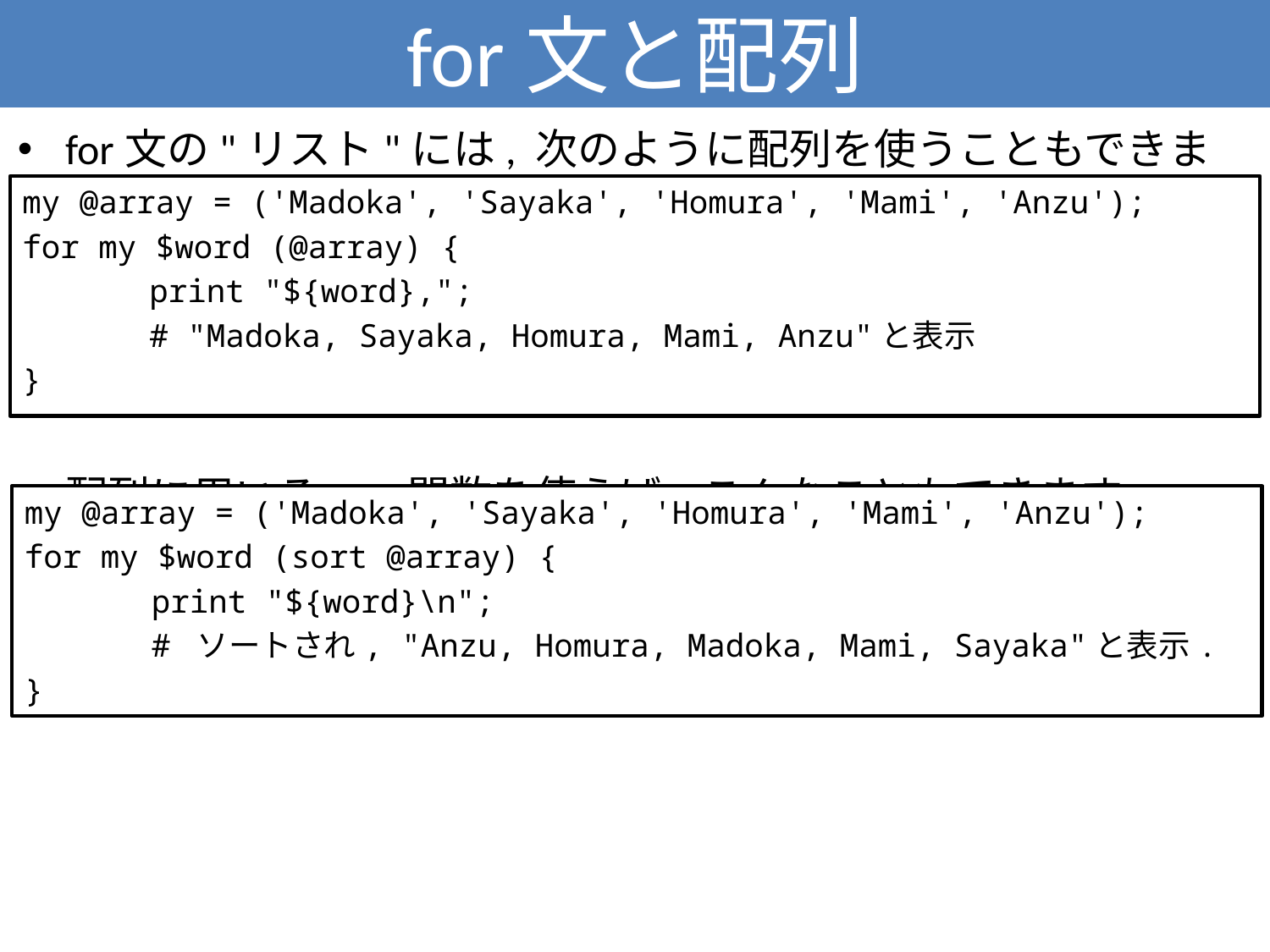

for文と配列
for文の"リスト"には, 次のように配列を使うこともできます.

配列に用いるsort関数を使えば, こんなこともできます.

my @array = ('Madoka', 'Sayaka', 'Homura', 'Mami', 'Anzu');
for my $word (@array) {
	print "${word},";
	# "Madoka, Sayaka, Homura, Mami, Anzu"と表示
}
my @array = ('Madoka', 'Sayaka', 'Homura', 'Mami', 'Anzu');
for my $word (sort @array) {
	print "${word}\n";
	# ソートされ, "Anzu, Homura, Madoka, Mami, Sayaka"と表示.
}